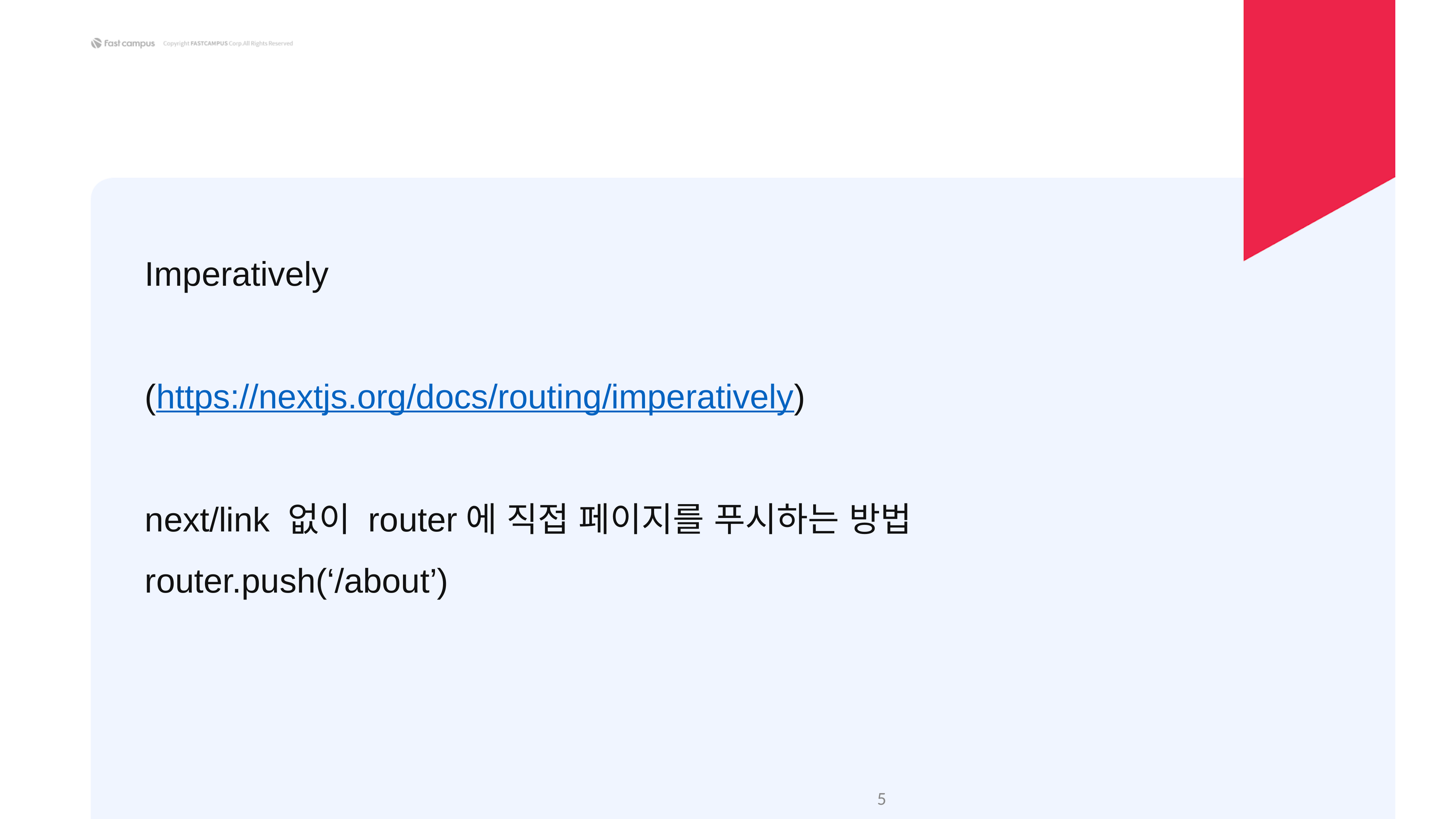

Imperatively

(https://nextjs.org/docs/routing/imperatively)

next/link 없이 router에 직접 페이지를 푸시하는 방법
router.push(‘/about’)
5